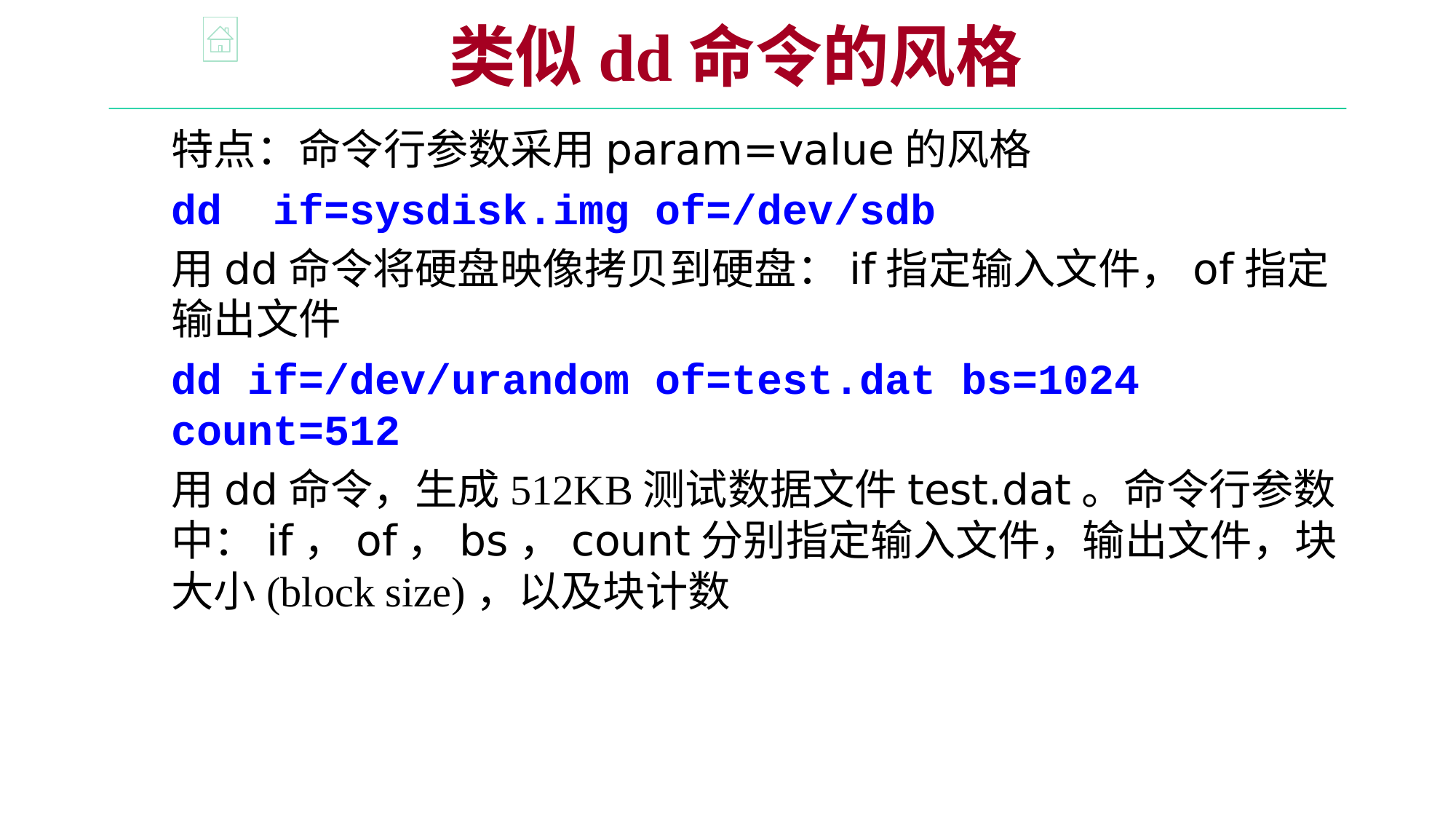

类似dd命令的风格

特点：命令行参数采用param=value的风格
dd  if=sysdisk.img of=/dev/sdb
用dd命令将硬盘映像拷贝到硬盘：if指定输入文件，of指定输出文件
dd if=/dev/urandom of=test.dat bs=1024 count=512
用dd命令，生成512KB测试数据文件test.dat。命令行参数中：if，of，bs，count分别指定输入文件，输出文件，块大小(block size)，以及块计数